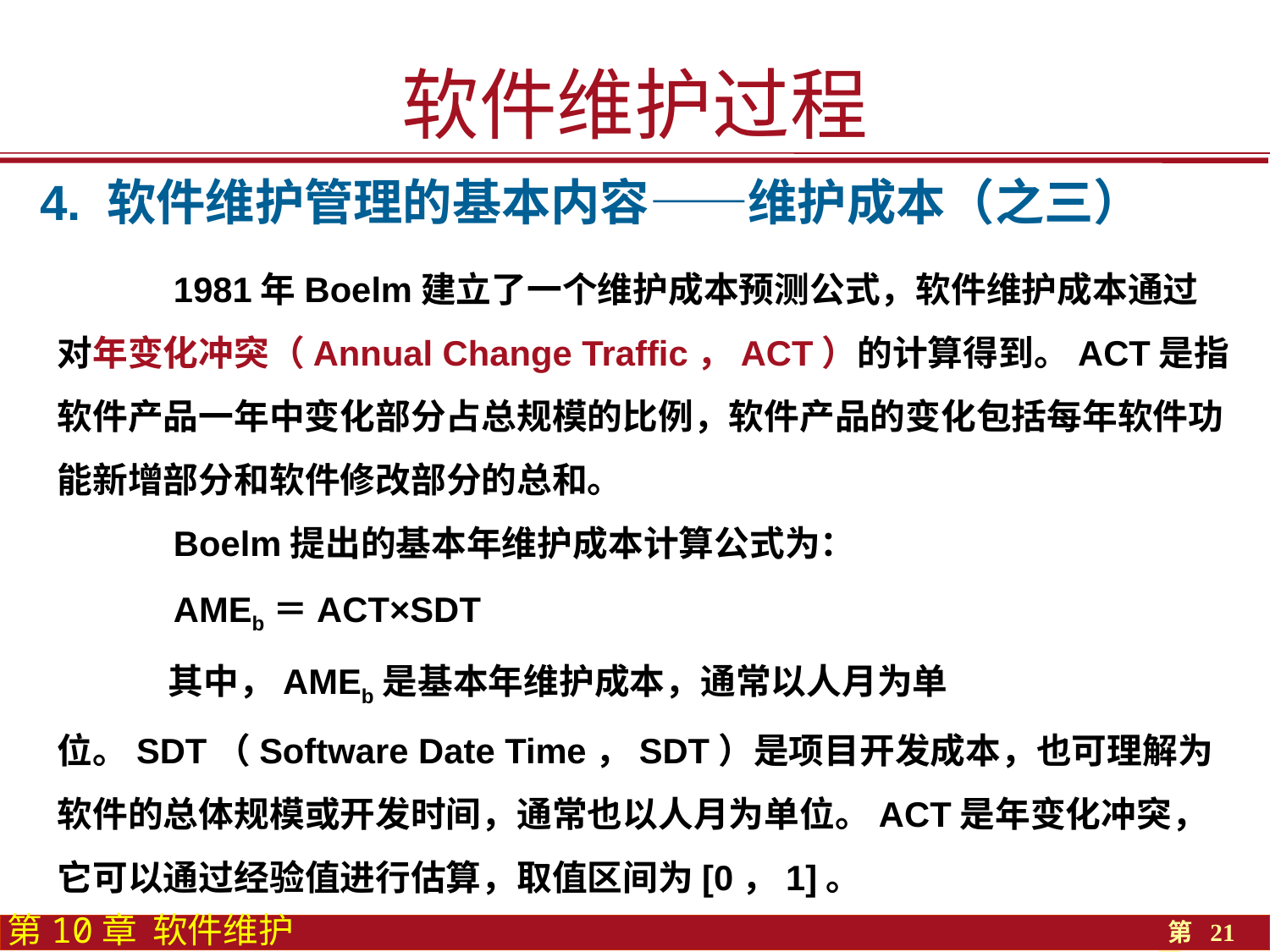

软件维护过程
4. 软件维护管理的基本内容——维护成本（之三）
        1981年Boelm建立了一个维护成本预测公式，软件维护成本通过对年变化冲突（Annual Change Traffic，ACT）的计算得到。ACT是指软件产品一年中变化部分占总规模的比例，软件产品的变化包括每年软件功能新增部分和软件修改部分的总和。
        Boelm提出的基本年维护成本计算公式为：
        AMEb＝ACT×SDT
        其中，AMEb是基本年维护成本，通常以人月为单位。SDT（Software Date Time，SDT）是项目开发成本，也可理解为软件的总体规模或开发时间，通常也以人月为单位。ACT是年变化冲突，它可以通过经验值进行估算，取值区间为[0，1]。